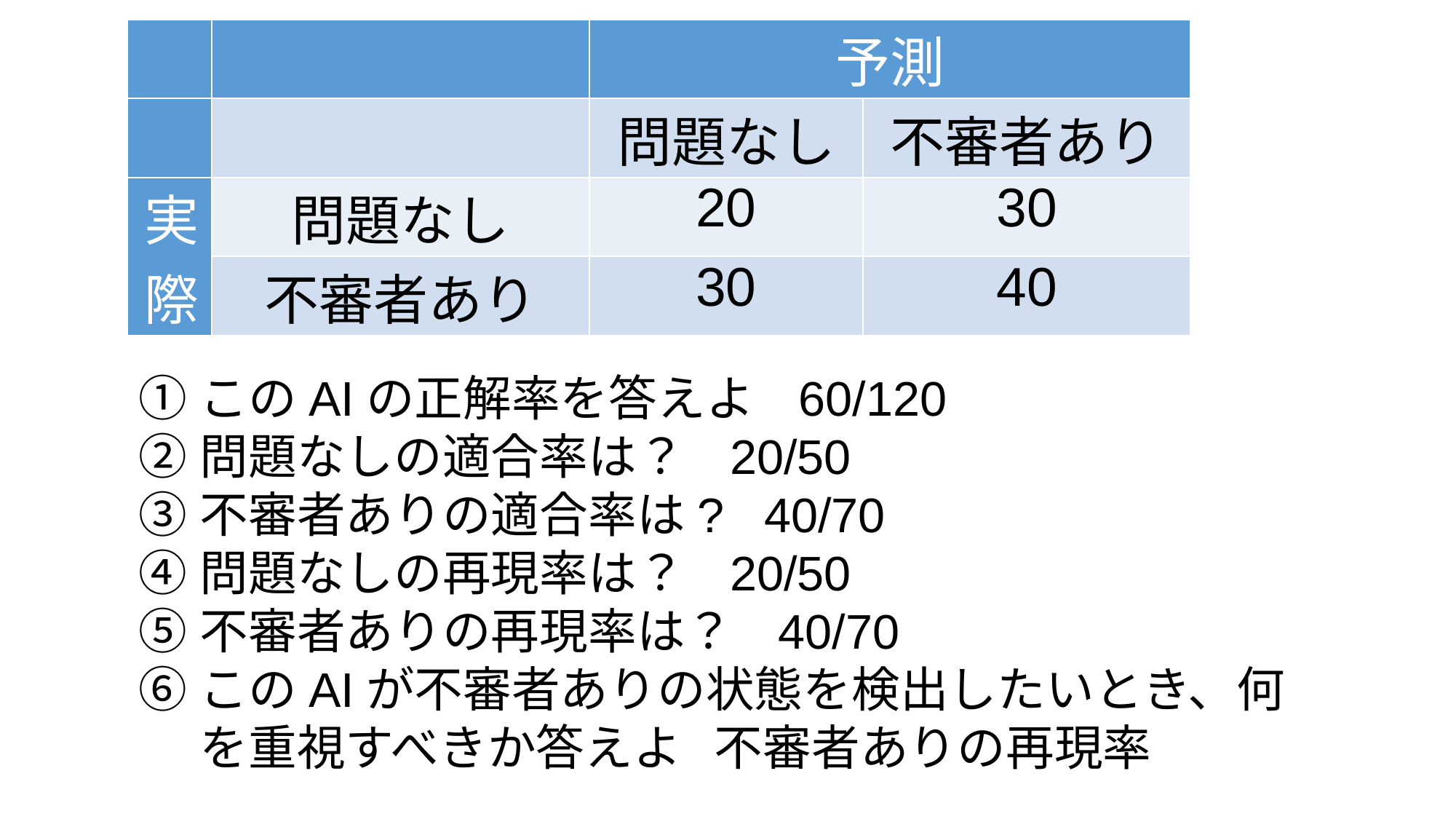

|  |  | 予測 |  |
| --- | --- | --- | --- |
|  |  | 問題なし | 不審者あり |
| 実際 | 問題なし | 20 | 30 |
|  | 不審者あり | 30 | 40 |
このAIの正解率を答えよ   60/120
問題なしの適合率は？   20/50
不審者ありの適合率は?   40/70
問題なしの再現率は？   20/50
不審者ありの再現率は？   40/70
このAIが不審者ありの状態を検出したいとき、何を重視すべきか答えよ   不審者ありの再現率